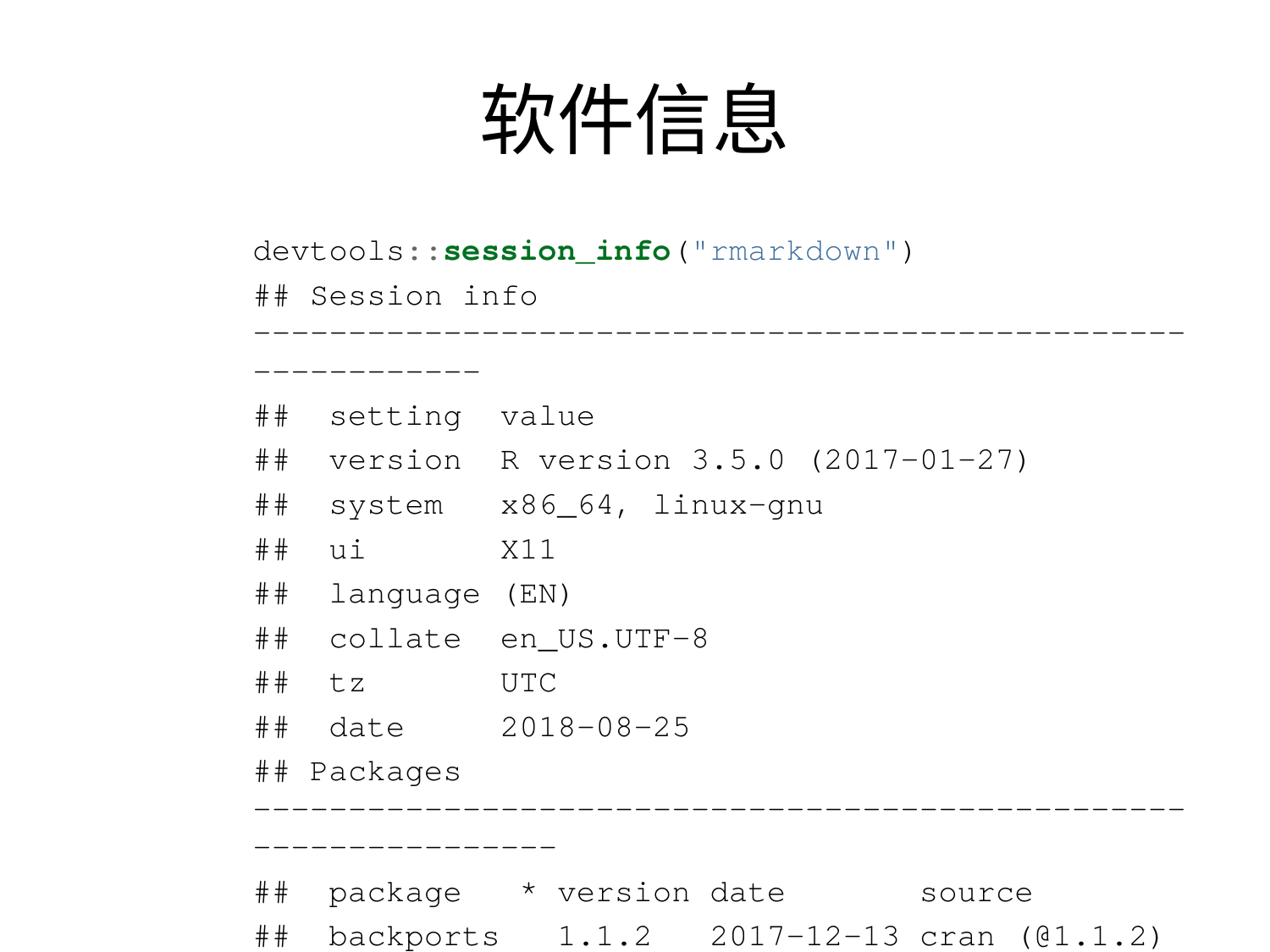

# 软件信息
devtools::session_info("rmarkdown")
## Session info -------------------------------------------------------------
##  setting  value
##  version  R version 3.5.0 (2017-01-27)
##  system   x86_64, linux-gnu
##  ui       X11
##  language (EN)
##  collate  en_US.UTF-8
##  tz       UTC
##  date     2018-08-25
## Packages -----------------------------------------------------------------
##  package   * version date       source
##  backports   1.1.2   2017-12-13 cran (@1.1.2)
##  base64enc   0.1-3   2015-07-28 cran (@0.1-3)
##  digest      0.6.15  2018-01-28 CRAN (R 3.5.0)
##  evaluate    0.11    2018-07-17 cran (@0.11)
##  glue        1.3.0   2018-07-17 cran (@1.3.0)
##  graphics  * 3.5.0   2018-04-23 local
##  grDevices * 3.5.0   2018-04-23 local
##  highr       0.7     2018-06-09 cran (@0.7)
##  htmltools   0.3.6   2017-04-28 cran (@0.3.6)
##  jsonlite    1.5     2017-06-01 CRAN (R 3.5.0)
##  knitr       1.20    2018-02-20 cran (@1.20)
##  magrittr    1.5     2014-11-22 cran (@1.5)
##  markdown    0.8     2017-04-20 cran (@0.8)
##  methods   * 3.5.0   2018-04-23 local
##  mime        0.5     2016-07-07 CRAN (R 3.5.0)
##  Rcpp        0.12.18 2018-07-23 cran (@0.12.18)
##  rmarkdown   1.10    2018-06-11 cran (@1.10)
##  rprojroot   1.3-2   2018-01-03 cran (@1.3-2)
##  stats     * 3.5.0   2018-04-23 local
##  stringi     1.2.4   2018-07-20 cran (@1.2.4)
##  stringr     1.3.1   2018-05-10 cran (@1.3.1)
##  tinytex     0.6     2018-07-07 cran (@0.6)
##  tools       3.5.0   2018-04-23 local
##  utils     * 3.5.0   2018-04-23 local
##  xfun        0.3     2018-07-06 cran (@0.3)
##  yaml        2.2.0   2018-07-25 cran (@2.2.0)